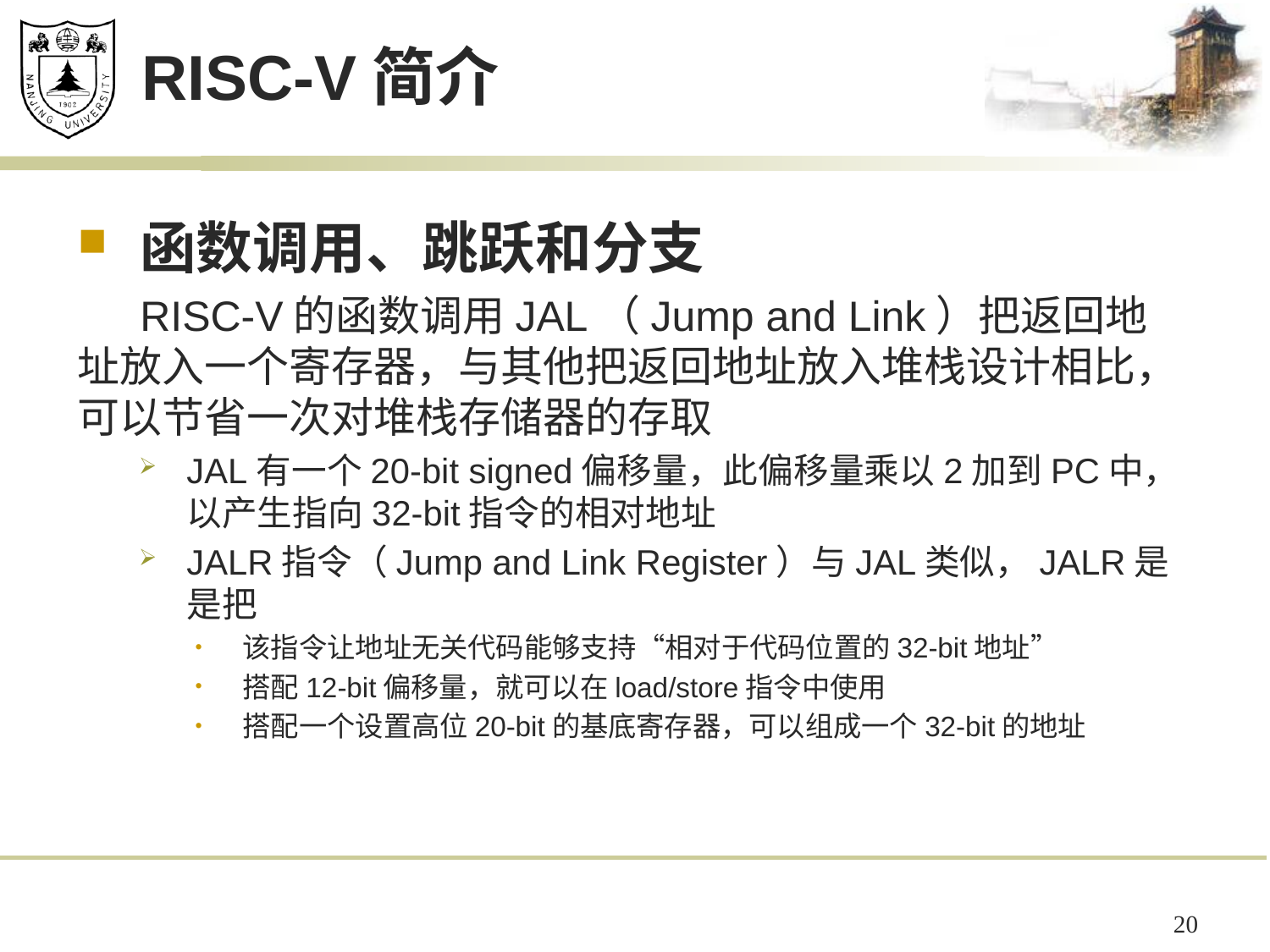

# RISC-V简介
函数调用、跳跃和分支
       RISC-V的函数调用JAL（Jump and Link）把返回地址放入一个寄存器，与其他把返回地址放入堆栈设计相比，可以节省一次对堆栈存储器的存取
JAL有一个20-bit signed偏移量，此偏移量乘以2加到PC中，以产生指向32-bit指令的相对地址
JALR指令（Jump and Link Register）与JAL类似，JALR是是把
该指令让地址无关代码能够支持“相对于代码位置的32-bit地址”
搭配12-bit偏移量，就可以在load/store指令中使用
搭配一个设置高位20-bit的基底寄存器，可以组成一个32-bit的地址